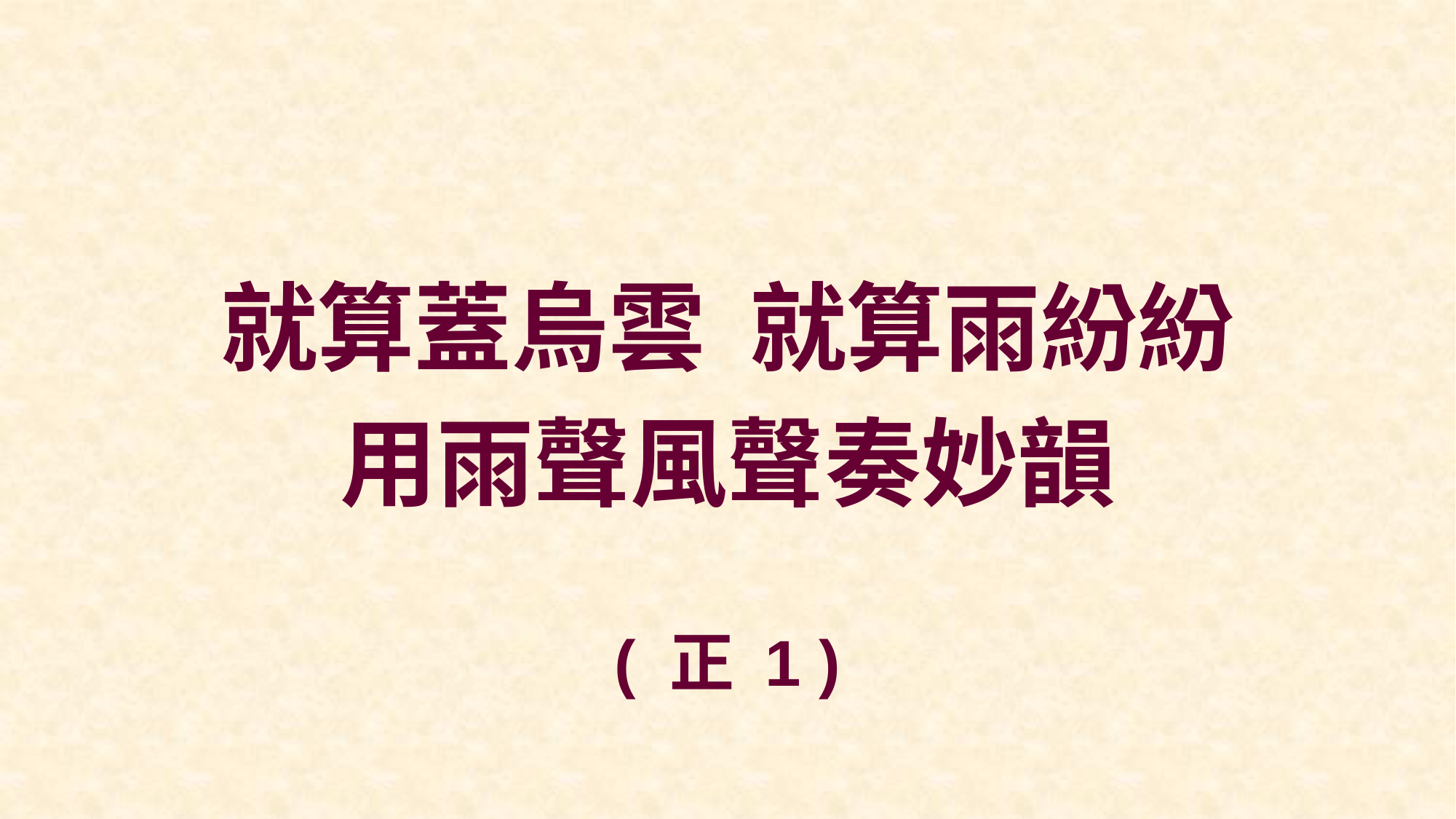

就算蓋烏雲  就算雨紛紛
用雨聲風聲奏妙韻
( 正 1 )